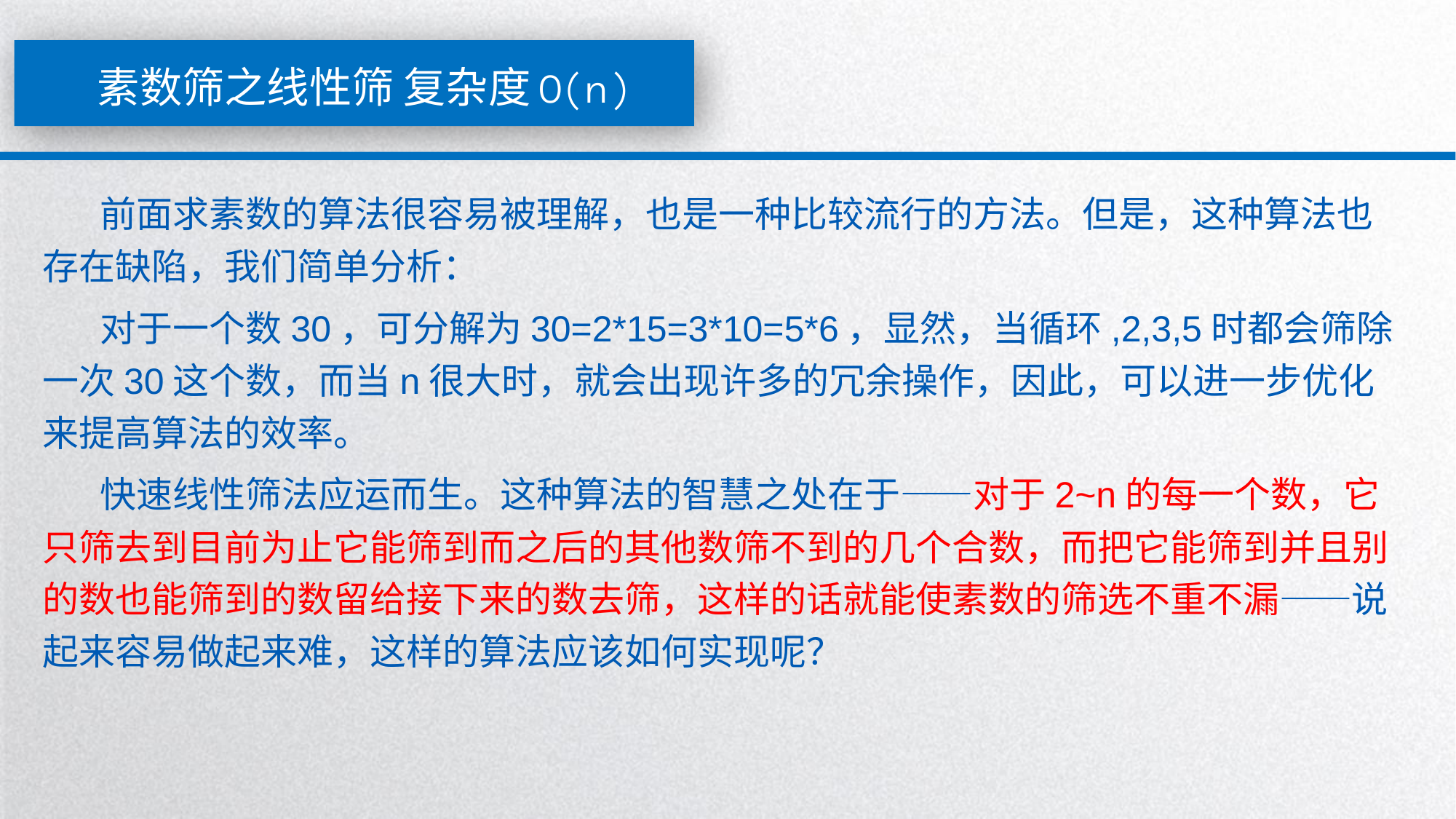

# 素数筛之线性筛 复杂度O(n)
      前面求素数的算法很容易被理解，也是一种比较流行的方法。但是，这种算法也存在缺陷，我们简单分析：
      对于一个数30，可分解为30=2*15=3*10=5*6，显然，当循环,2,3,5时都会筛除一次30这个数，而当n很大时，就会出现许多的冗余操作，因此，可以进一步优化来提高算法的效率。
      快速线性筛法应运而生。这种算法的智慧之处在于——对于2~n的每一个数，它只筛去到目前为止它能筛到而之后的其他数筛不到的几个合数，而把它能筛到并且别的数也能筛到的数留给接下来的数去筛，这样的话就能使素数的筛选不重不漏——说起来容易做起来难，这样的算法应该如何实现呢？